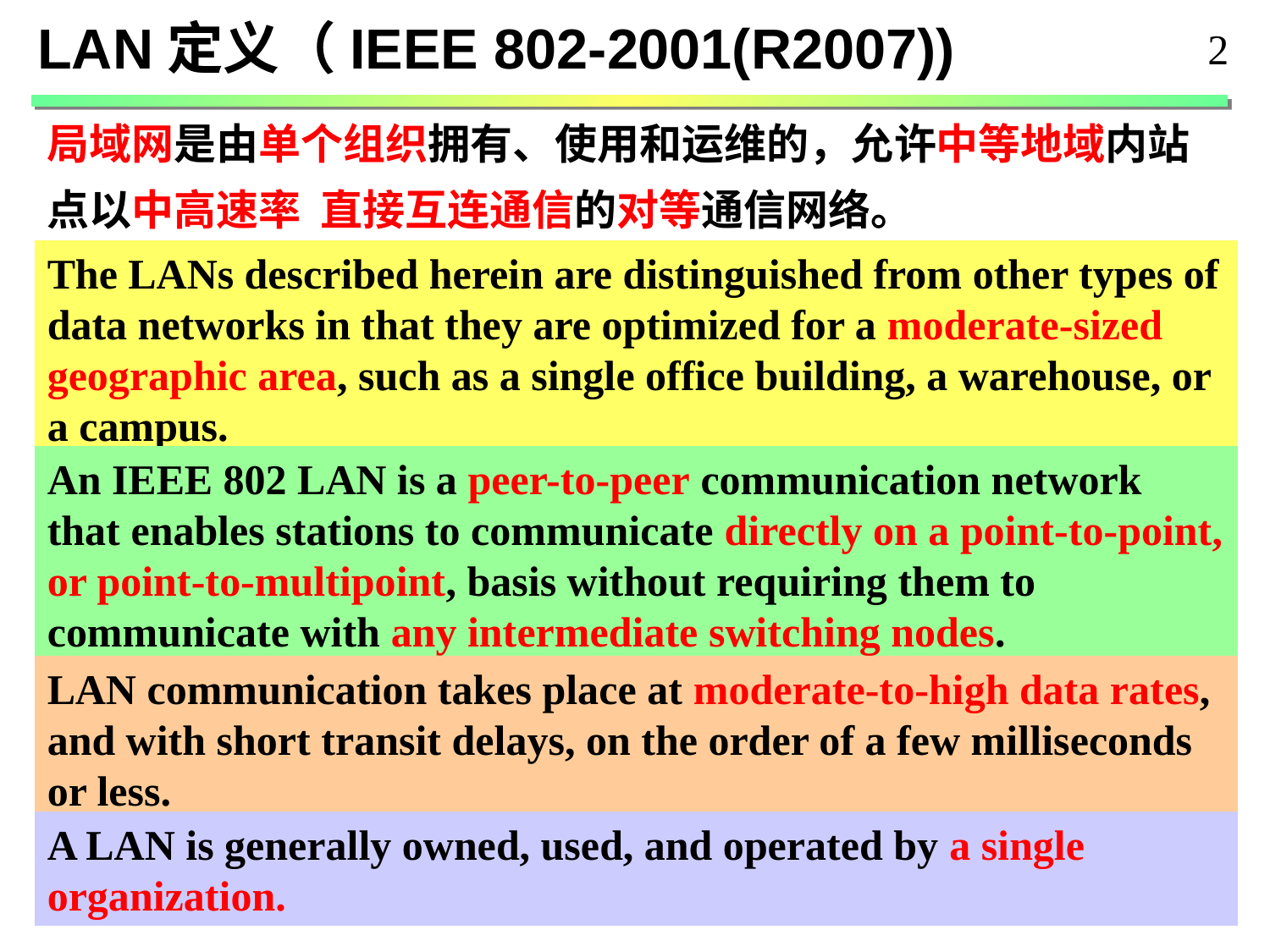

LAN定义（IEEE 802-2001(R2007))
2

局域网是由单个组织拥有、使用和运维的，允许中等地域内站点以中高速率  直接互连通信的对等通信网络。
The LANs described herein are distinguished from other types of data networks in that they are optimized for a moderate-sized geographic area, such as a single office building, a warehouse, or a campus.
An IEEE 802 LAN is a peer-to-peer communication network that enables stations to communicate directly on a point-to-point, or point-to-multipoint, basis without requiring them to communicate with any intermediate switching nodes.
LAN communication takes place at moderate-to-high data rates, and with short transit delays, on the order of a few milliseconds or less.
A LAN is generally owned, used, and operated by a single organization.